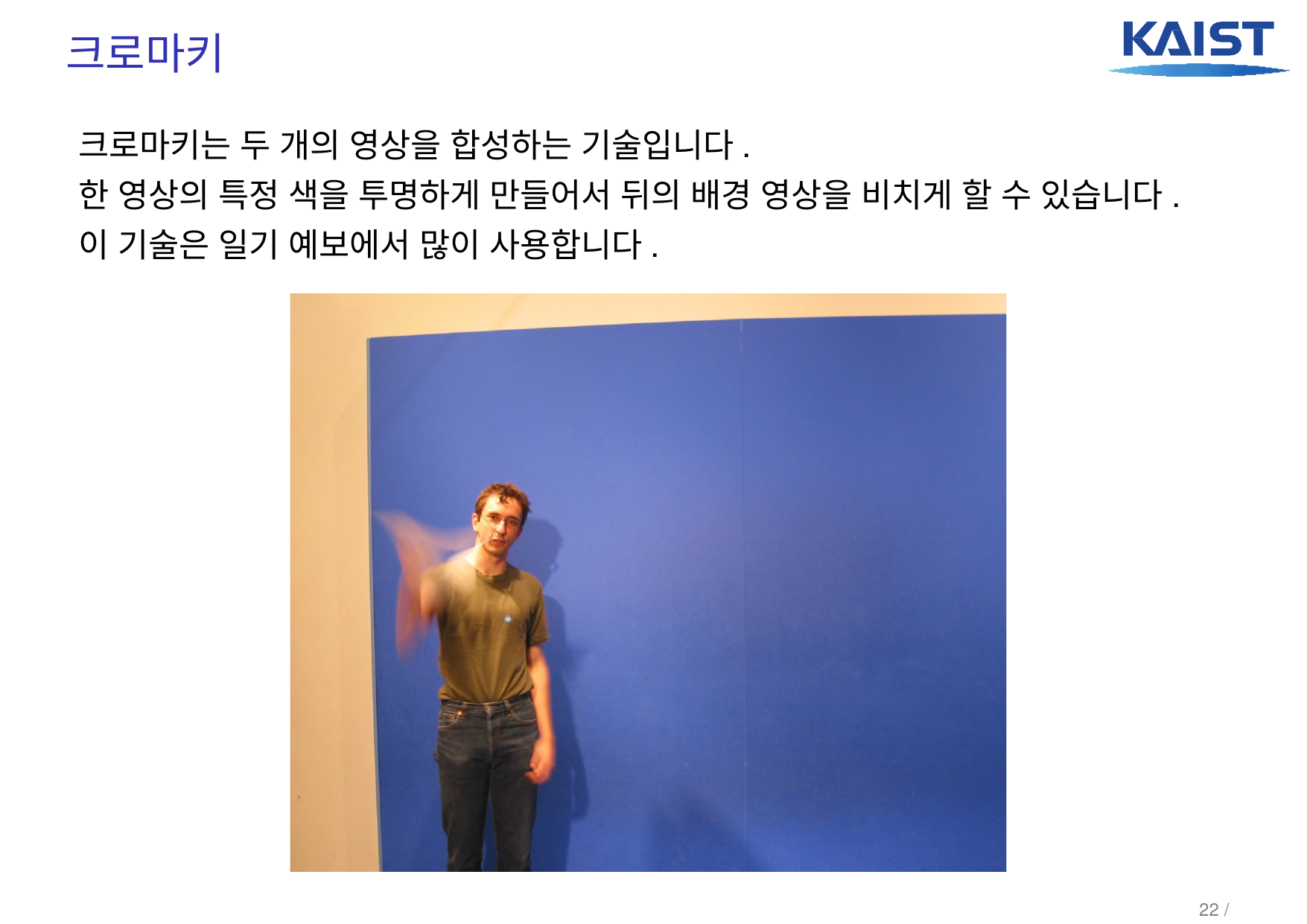

# 크로마키

크로마키는 두 개의 영상을 합성하는 기술입니다.
한 영상의 특정 색을 투명하게 만들어서 뒤의 배경 영상을 비치게 할 수 있습니다.
이 기술은 일기 예보에서 많이 사용합니다.

22 / 26